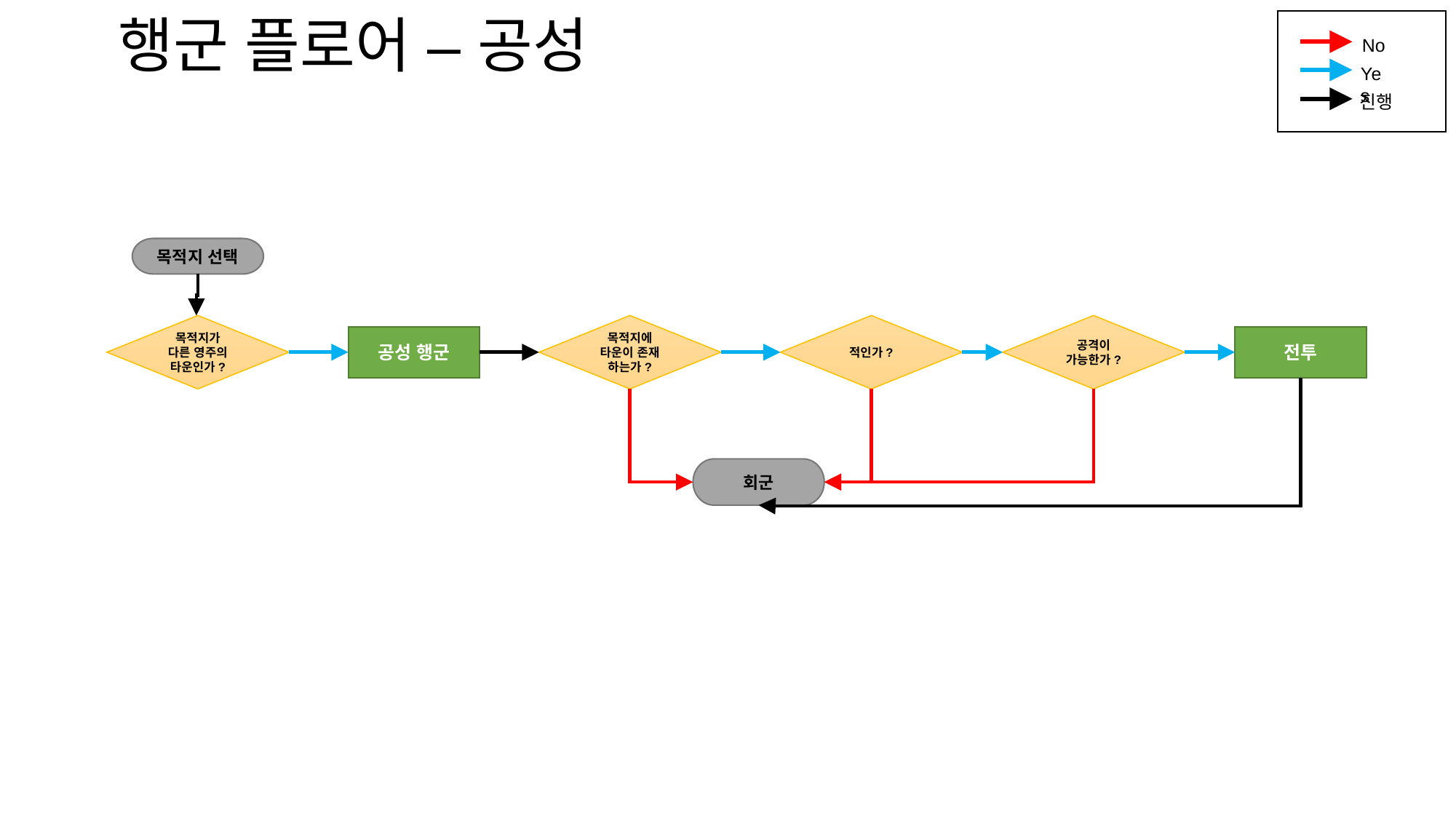

# 행군 플로어 – 공성

No
Yes
진행
목적지 선택
적인가?
공격이 가능한가?
목적지가 다른 영주의 타운인가?
목적지에 타운이 존재 하는가?
공성 행군
전투
회군